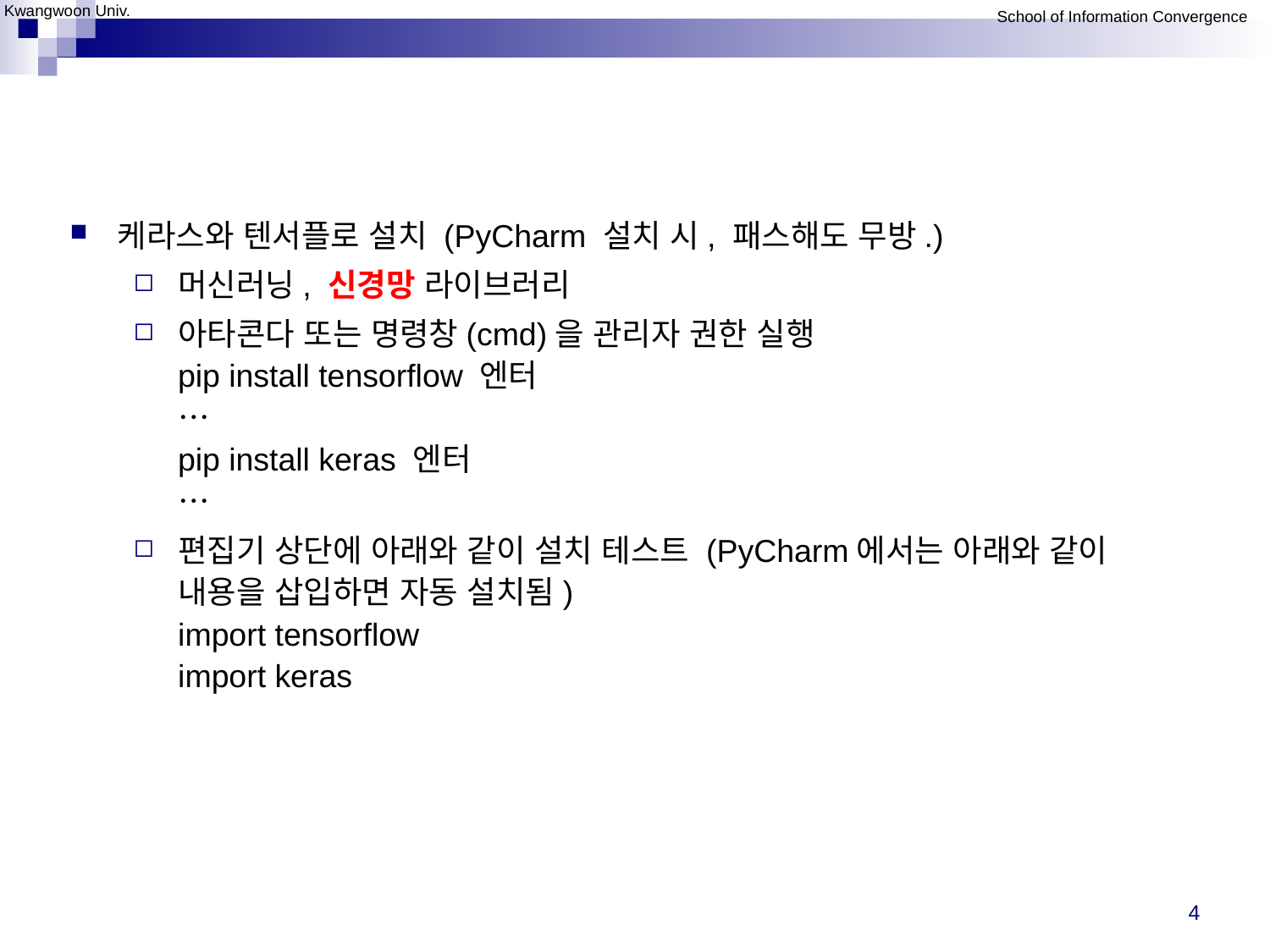

#
케라스와 텐서플로 설치 (PyCharm 설치 시, 패스해도 무방.)
머신러닝, 신경망 라이브러리
아타콘다 또는 명령창(cmd)을 관리자 권한 실행
pip install tensorflow 엔터
…
pip install keras 엔터
…
편집기 상단에 아래와 같이 설치 테스트 (PyCharm에서는 아래와 같이 내용을 삽입하면 자동 설치됨)
import tensorflow
import keras

4